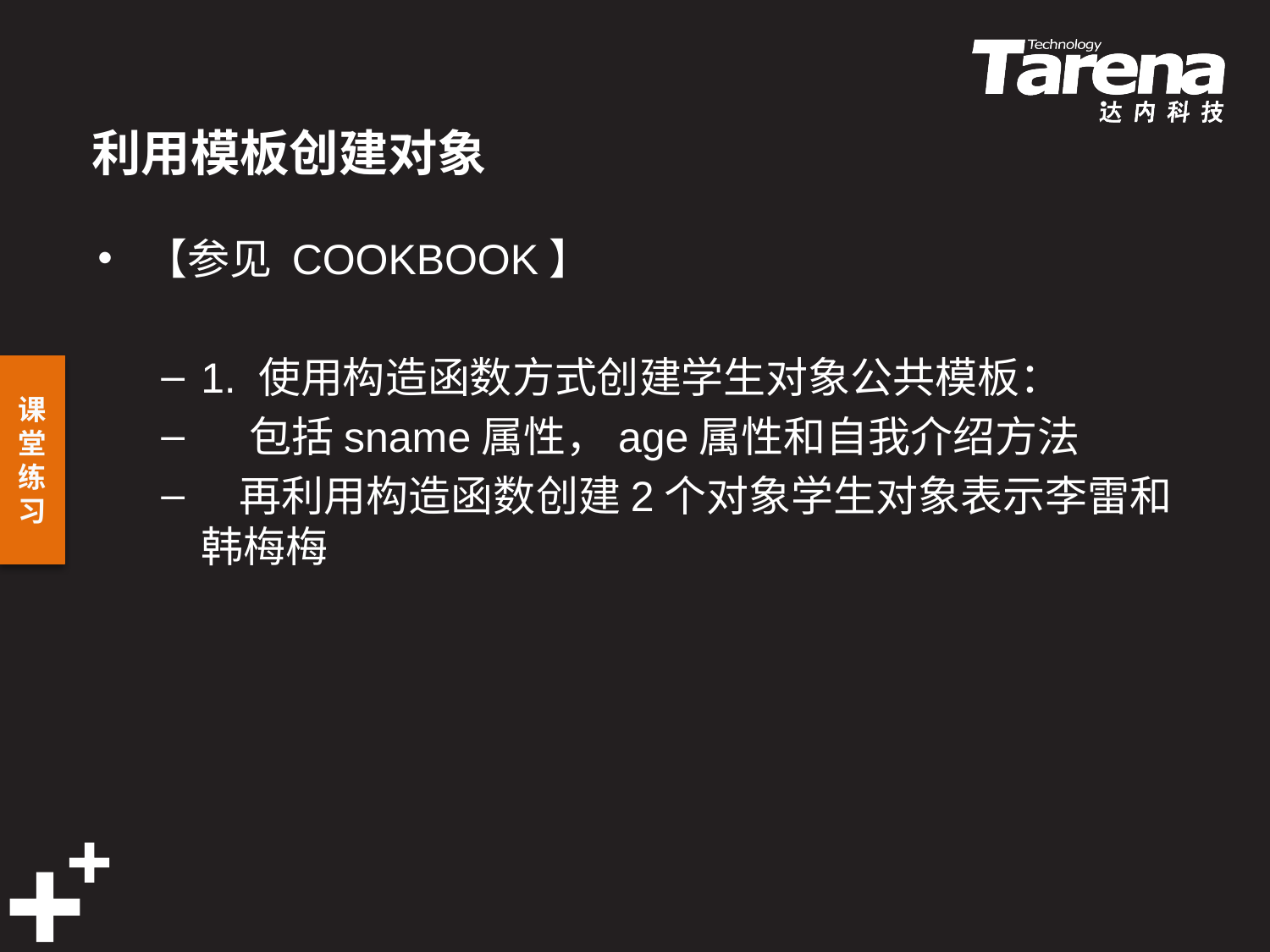

# 利用模板创建对象
【参见 COOKBOOK】

1. 使用构造函数方式创建学生对象公共模板：
    包括sname属性，age属性和自我介绍方法
   再利用构造函数创建2个对象学生对象表示李雷和韩梅梅